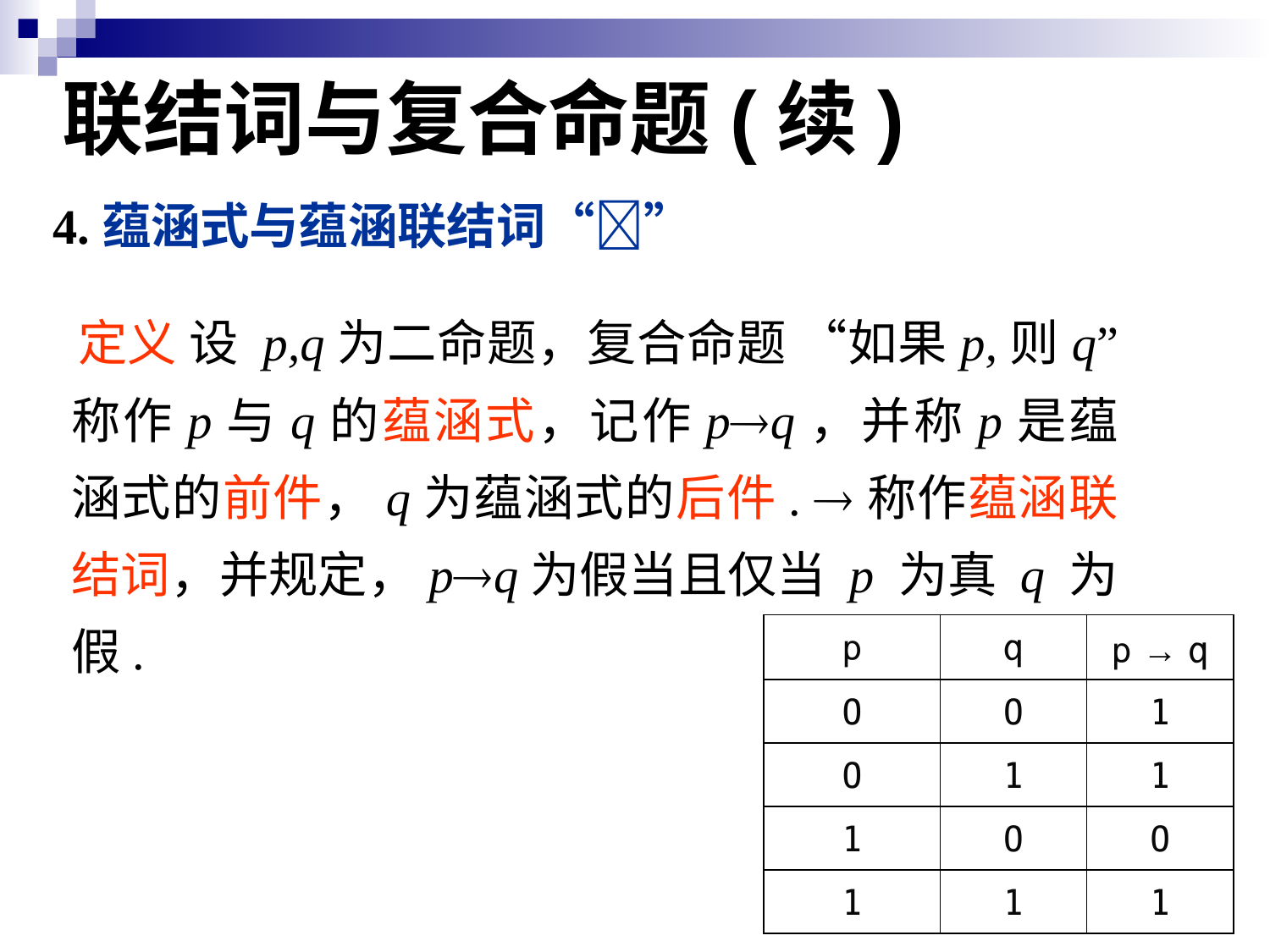

联结词与复合命题(续)
4.蕴涵式与蕴涵联结词“→”
   定义 设 p,q为二命题，复合命题 “如果p,则q” 称作p与q的蕴涵式，记作p→q，并称p是蕴涵式的前件，q为蕴涵式的后件. →称作蕴涵联结词，并规定，p→q为假当且仅当 p 为真 q 为假.
| p | q | p → q |
| --- | --- | --- |
| 0 | 0 | 1 |
| 0 | 1 | 1 |
| 1 | 0 | 0 |
| 1 | 1 | 1 |